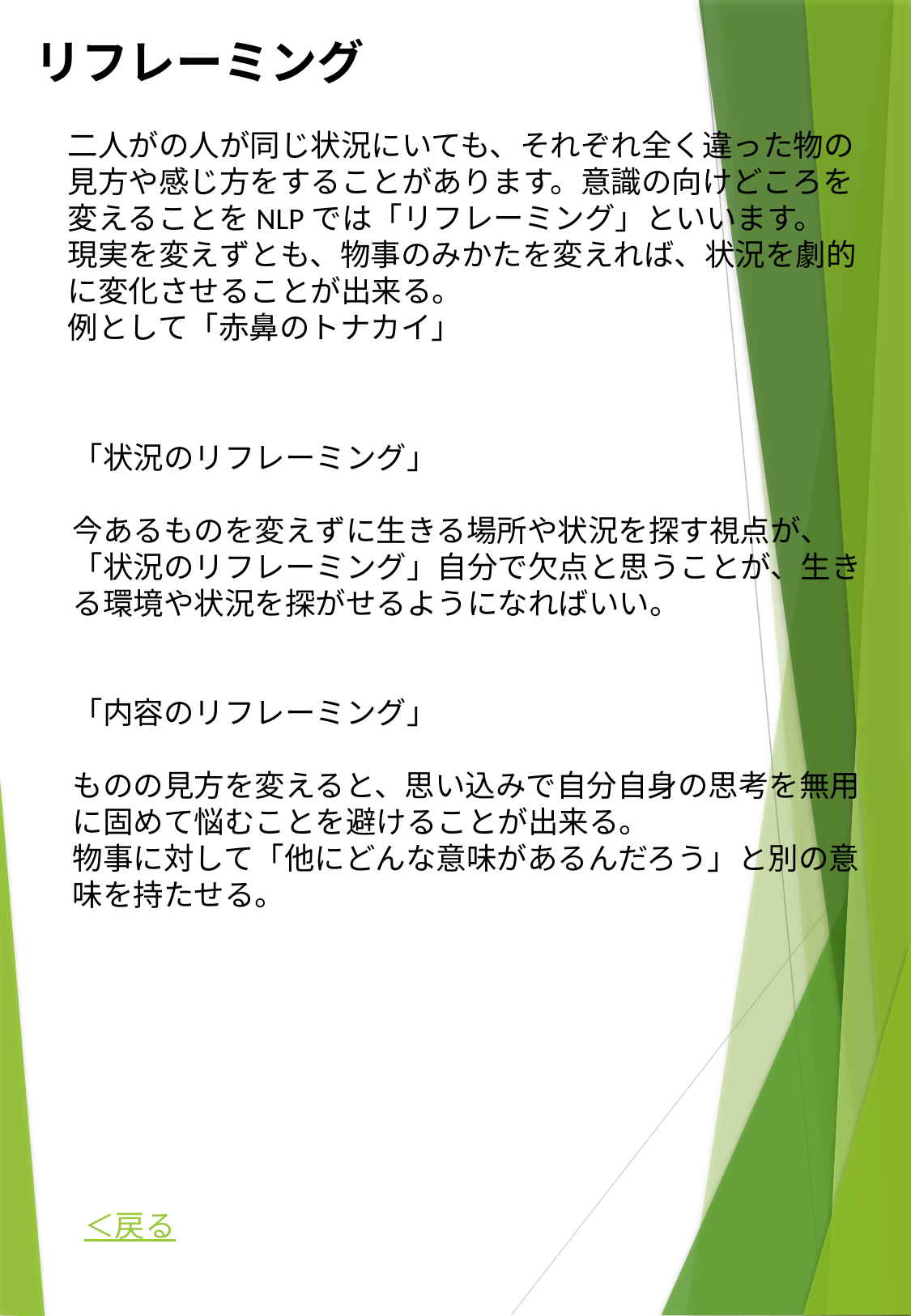

リフレーミング
二人がの人が同じ状況にいても、それぞれ全く違った物の見方や感じ方をすることがあります。意識の向けどころを変えることをNLPでは「リフレーミング」といいます。
現実を変えずとも、物事のみかたを変えれば、状況を劇的に変化させることが出来る。
例として「赤鼻のトナカイ」
「状況のリフレーミング」

今あるものを変えずに生きる場所や状況を探す視点が、「状況のリフレーミング」自分で欠点と思うことが、生きる環境や状況を探がせるようになればいい。

「内容のリフレーミング」

ものの見方を変えると、思い込みで自分自身の思考を無用に固めて悩むことを避けることが出来る。
物事に対して「他にどんな意味があるんだろう」と別の意味を持たせる。

＜戻る